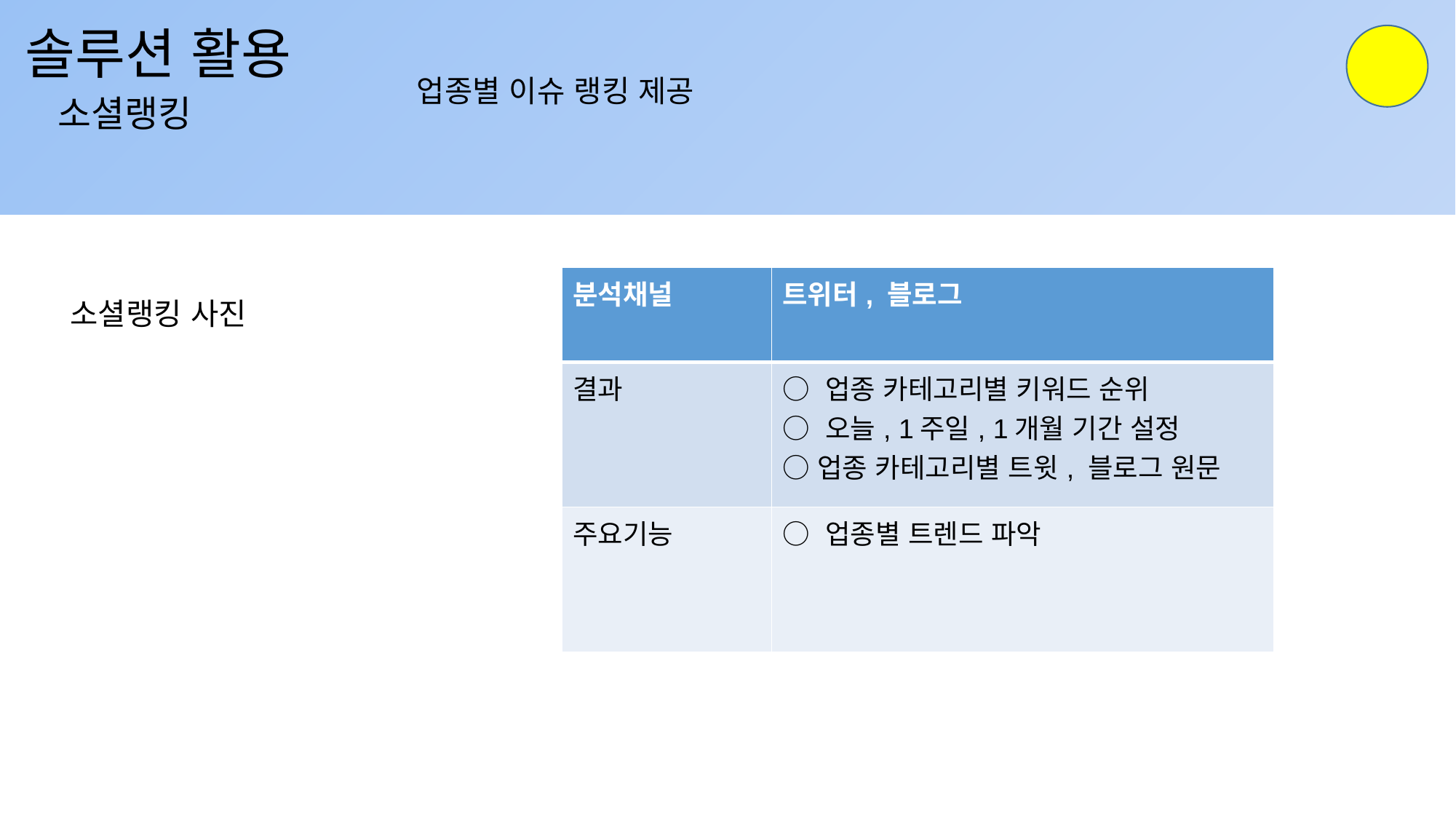

솔루션 활용

업종별 이슈 랭킹 제공
소셜랭킹
| 분석채널 | 트위터, 블로그 |
| --- | --- |
| 결과 | ○ 업종 카테고리별 키워드 순위 ○ 오늘, 1주일, 1개월 기간 설정 ○ 업종 카테고리별 트윗, 블로그 원문 |
| 주요기능 | ○ 업종별 트렌드 파악 |
소셜랭킹 사진